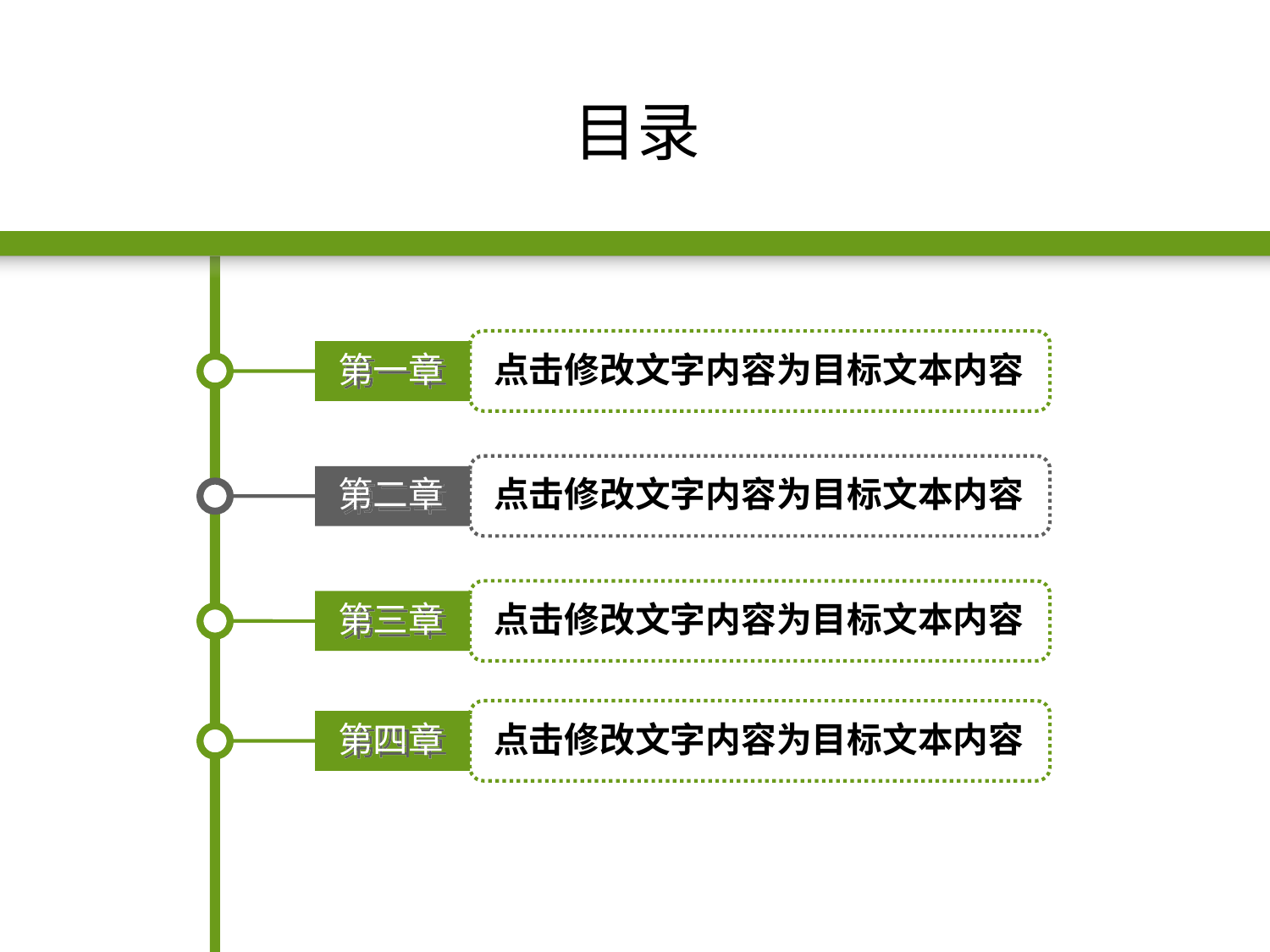

目录

第一章
点击修改文字内容为目标文本内容

第三章
点击修改文字内容为目标文本内容

第四章
点击修改文字内容为目标文本内容

第二章
点击修改文字内容为目标文本内容